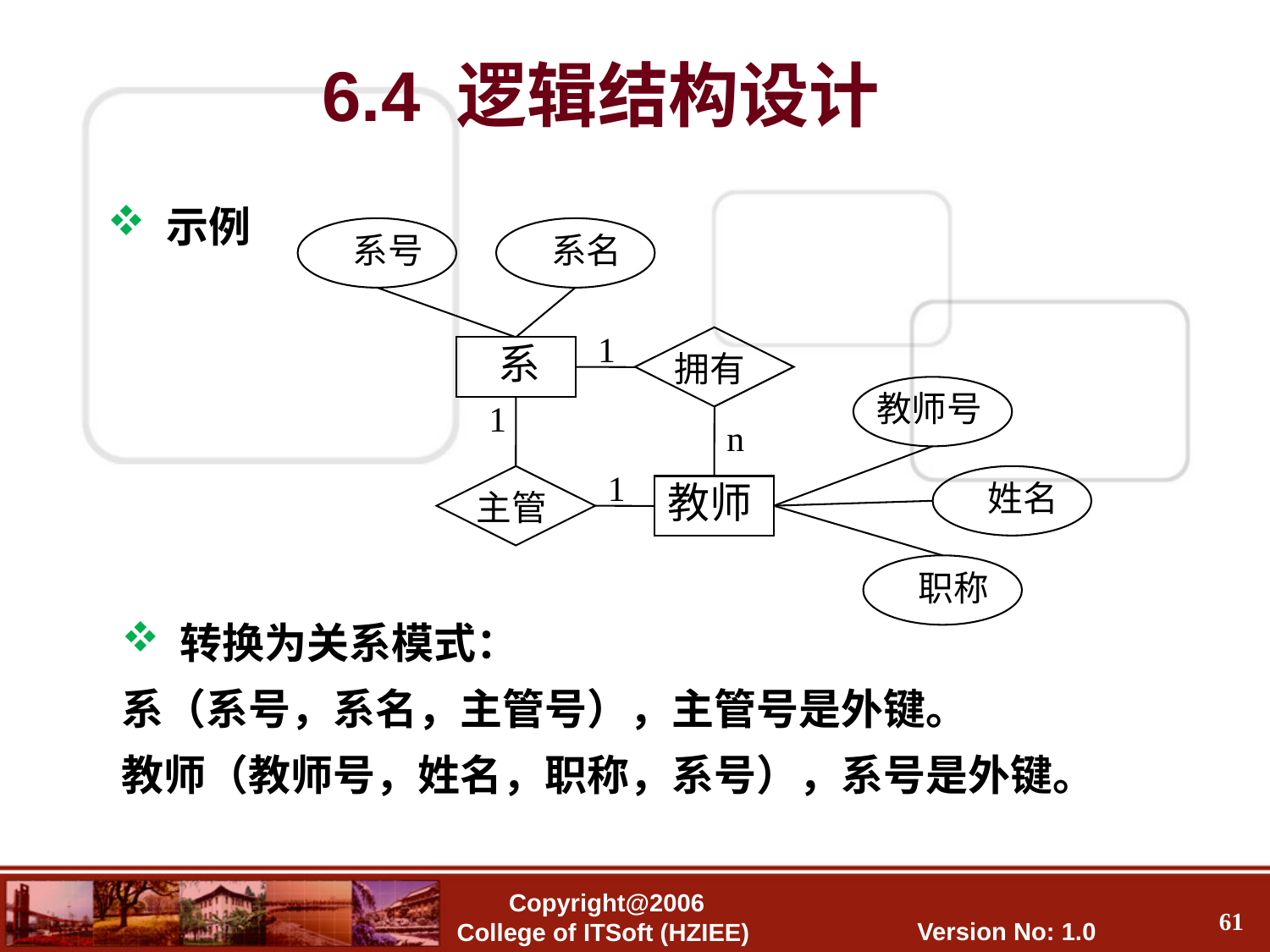

6.4 逻辑结构设计
 示例
   系号
   系名
1
拥有
  系
1
n
主管
1
教师
教师号
   姓名
   职称
 转换为关系模式：
系（系号，系名，主管号），主管号是外键。
教师（教师号，姓名，职称，系号），系号是外键。